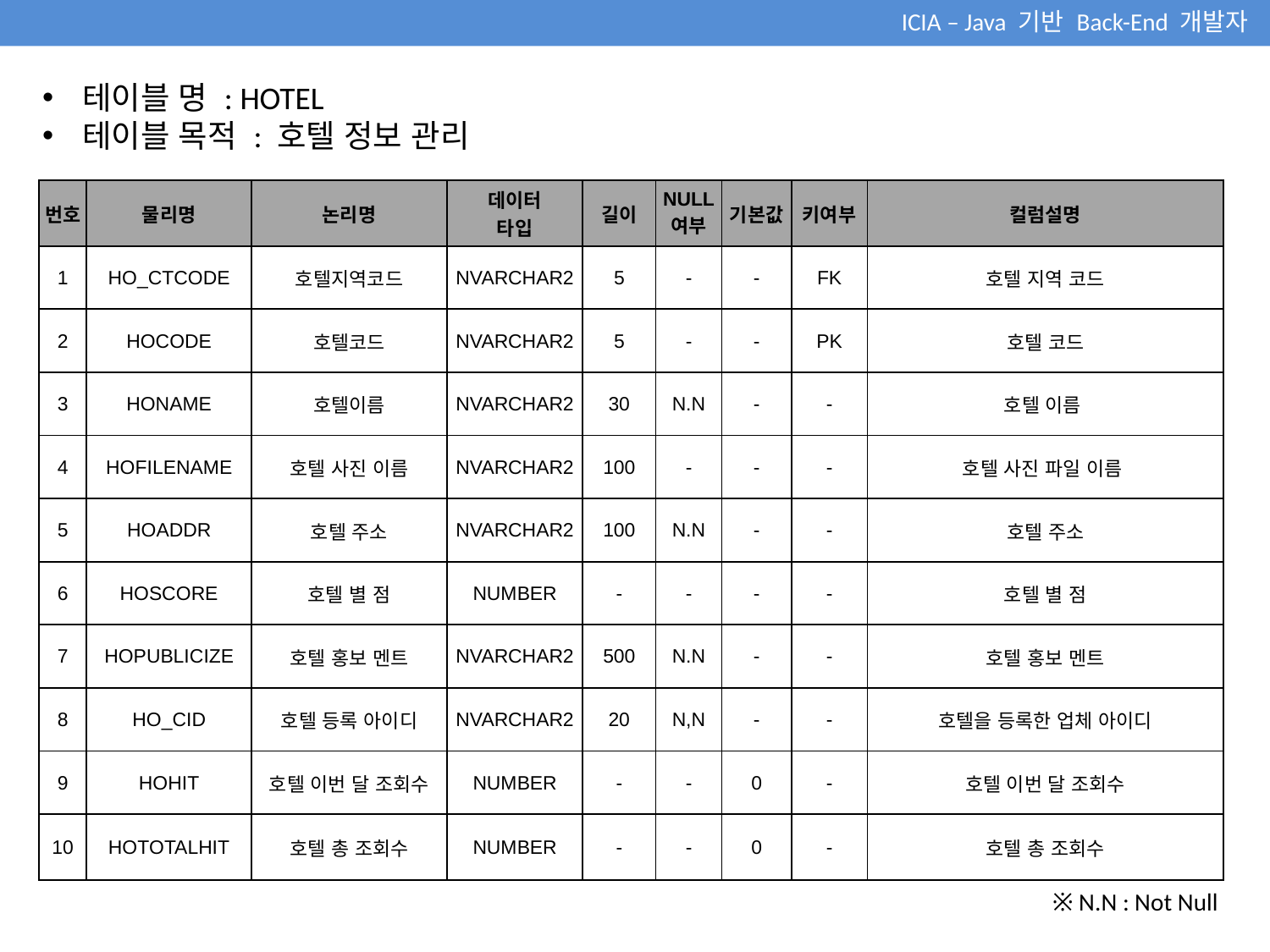

ICIA – Java 기반 Back-End 개발자
테이블 명 : HOTEL
테이블 목적 : 호텔 정보 관리
| 번호 | 물리명 | 논리명 | 데이터 타입 | 길이 | NULL 여부 | 기본값 | 키여부 | 컬럼설명 |
| --- | --- | --- | --- | --- | --- | --- | --- | --- |
| 1 | HO\_CTCODE | 호텔지역코드 | NVARCHAR2 | 5 | - | - | FK | 호텔 지역 코드 |
| 2 | HOCODE | 호텔코드 | NVARCHAR2 | 5 | - | - | PK | 호텔 코드 |
| 3 | HONAME | 호텔이름 | NVARCHAR2 | 30 | N.N | - | - | 호텔 이름 |
| 4 | HOFILENAME | 호텔 사진 이름 | NVARCHAR2 | 100 | - | - | - | 호텔 사진 파일 이름 |
| 5 | HOADDR | 호텔 주소 | NVARCHAR2 | 100 | N.N | - | - | 호텔 주소 |
| 6 | HOSCORE | 호텔 별 점 | NUMBER | - | - | - | - | 호텔 별 점 |
| 7 | HOPUBLICIZE | 호텔 홍보 멘트 | NVARCHAR2 | 500 | N.N | - | - | 호텔 홍보 멘트 |
| 8 | HO\_CID | 호텔 등록 아이디 | NVARCHAR2 | 20 | N,N | - | - | 호텔을 등록한 업체 아이디 |
| 9 | HOHIT | 호텔 이번 달 조회수 | NUMBER | - | - | 0 | - | 호텔 이번 달 조회수 |
| 10 | HOTOTALHIT | 호텔 총 조회수 | NUMBER | - | - | 0 | - | 호텔 총 조회수 |
※ N.N : Not Null